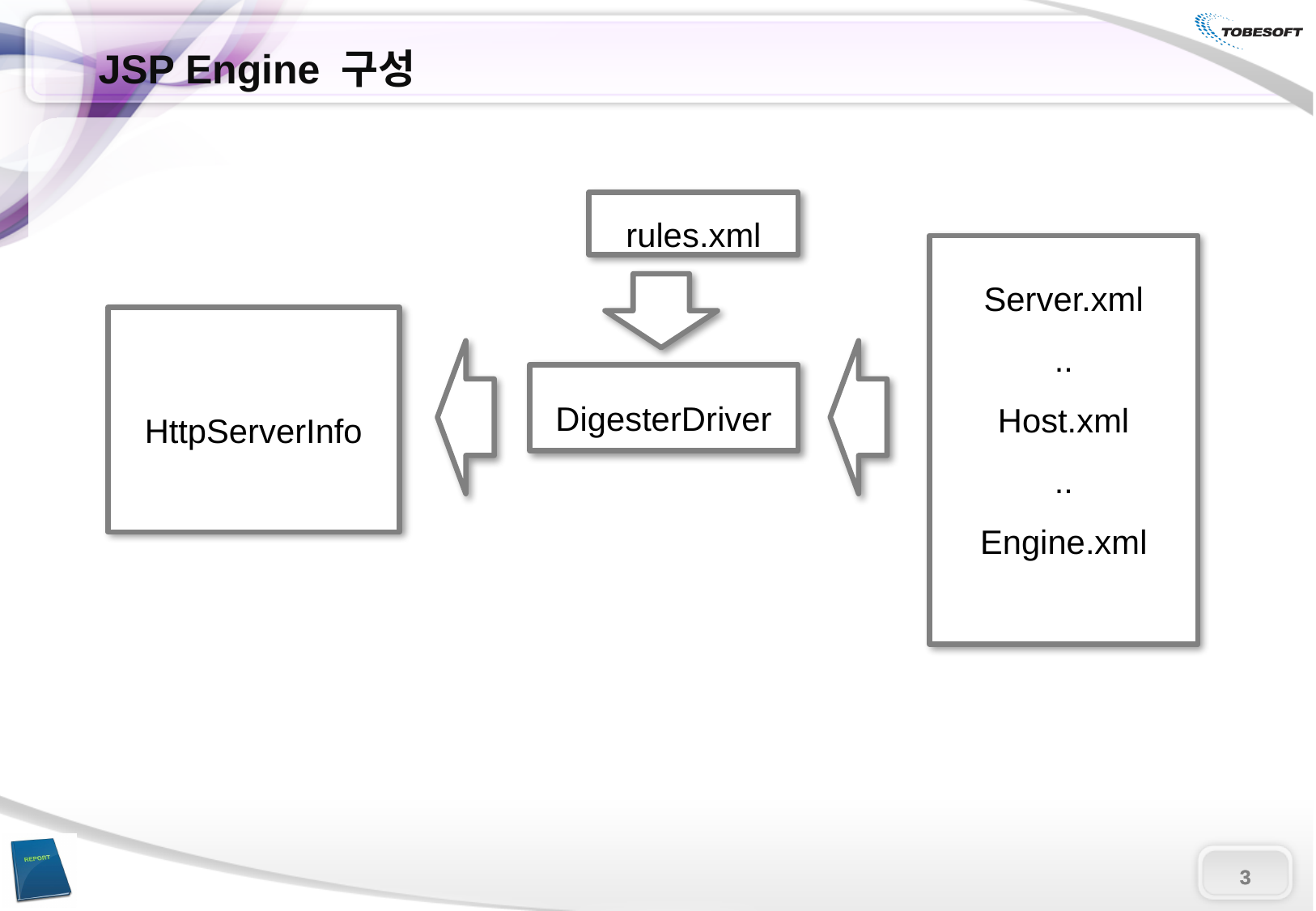

JSP Engine 구성
rules.xml
Server.xml
..
Host.xml
..
Engine.xml

HttpServerInfo

DigesterDriver
3
3